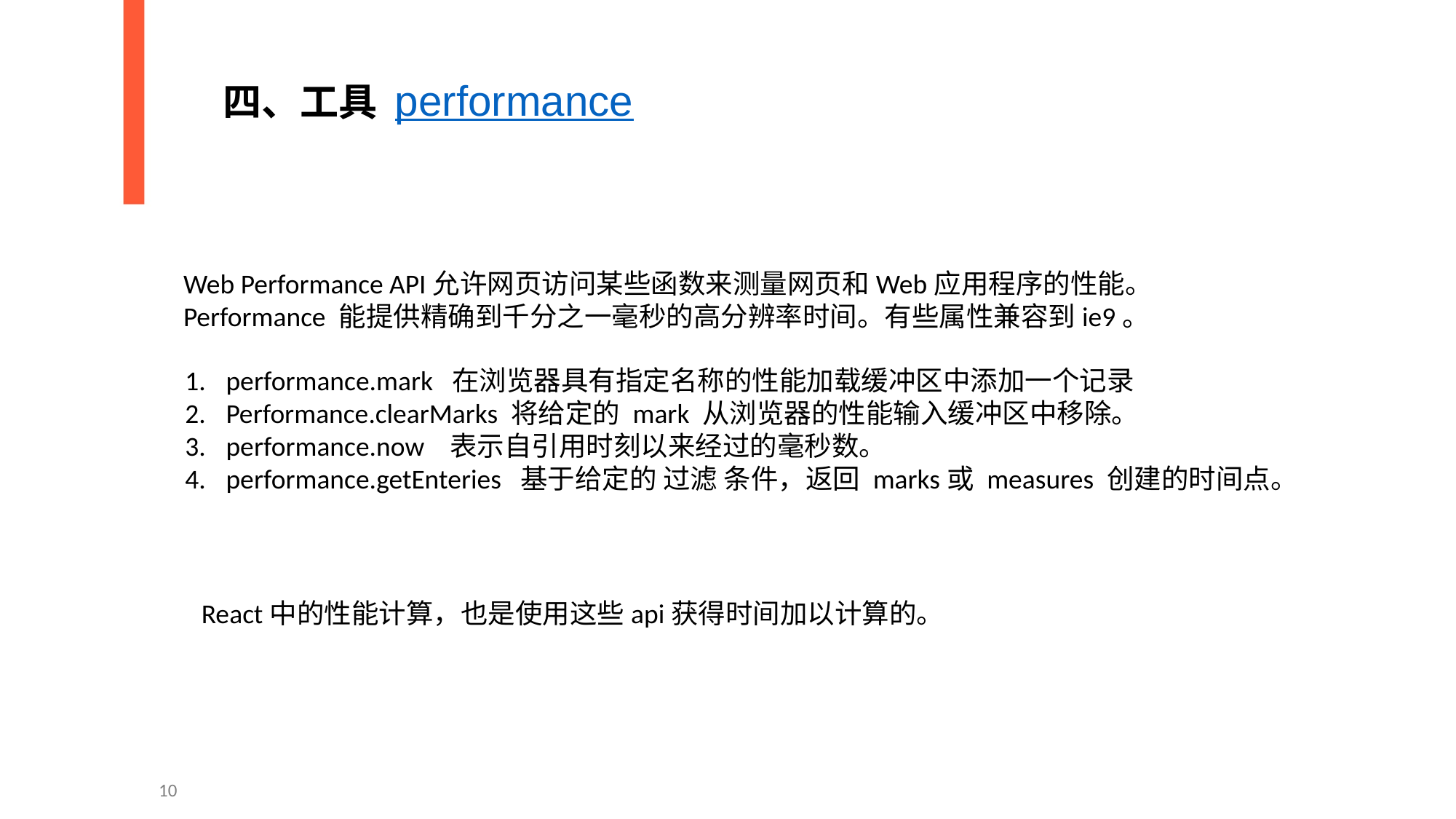

四、工具 performance
Web Performance API允许网页访问某些函数来测量网页和Web应用程序的性能。
Performance 能提供精确到千分之一毫秒的高分辨率时间。有些属性兼容到ie9。

performance.mark  在浏览器具有指定名称的性能加载缓冲区中添加一个记录
Performance.clearMarks 将给定的 mark 从浏览器的性能输入缓冲区中移除。
performance.now   表示自引用时刻以来经过的毫秒数。
performance.getEnteries  基于给定的 过滤 条件，返回 marks或 measures 创建的时间点。
React中的性能计算，也是使用这些api获得时间加以计算的。
10